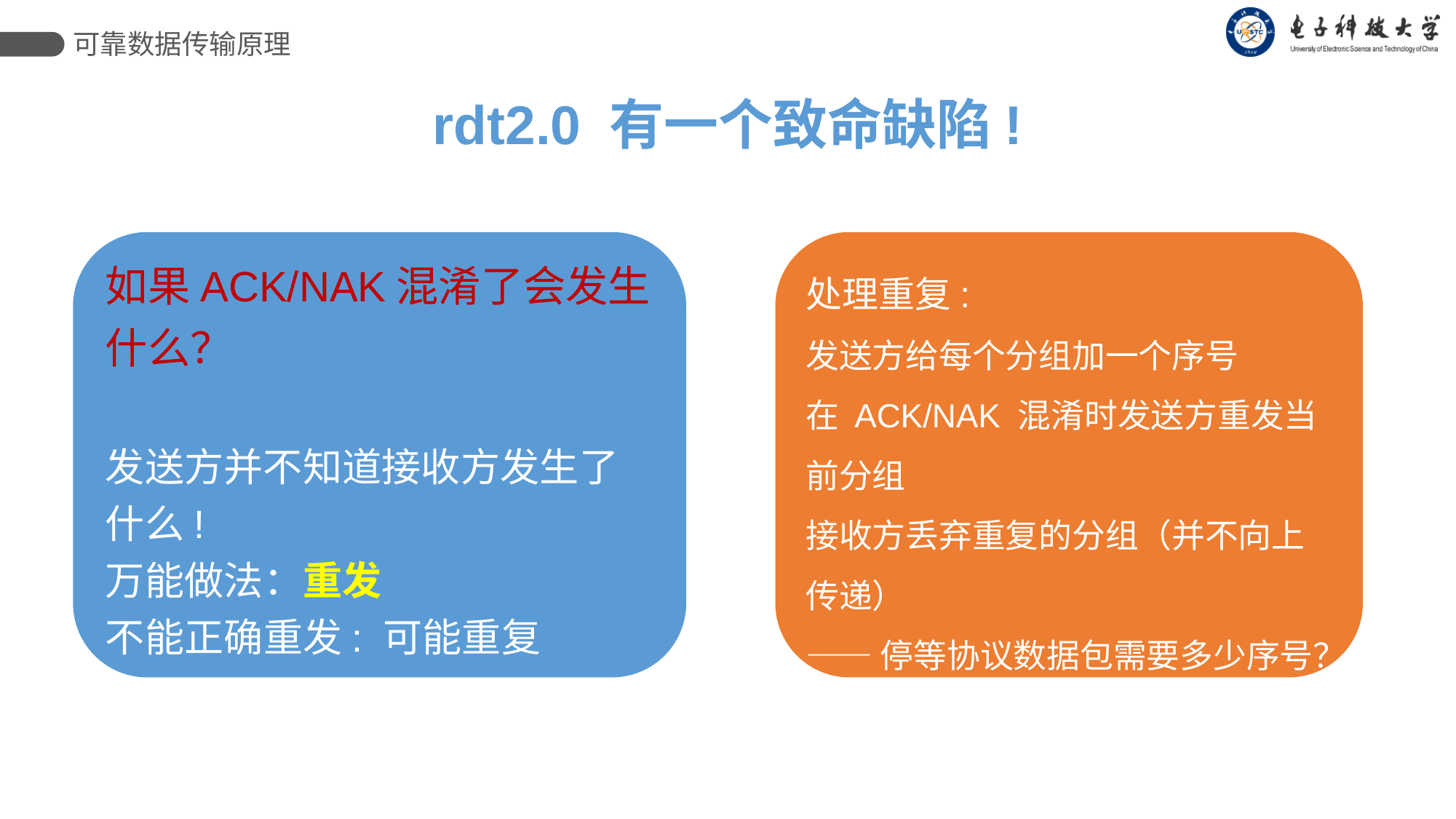

可靠数据传输原理

rdt2.0 有一个致命缺陷!
如果ACK/NAK混淆了会发生什么？

发送方并不知道接收方发生了什么!
万能做法：重发
不能正确重发: 可能重复

处理重复:
发送方给每个分组加一个序号
在 ACK/NAK 混淆时发送方重发当前分组
接收方丢弃重复的分组（并不向上传递）
——停等协议数据包需要多少序号？